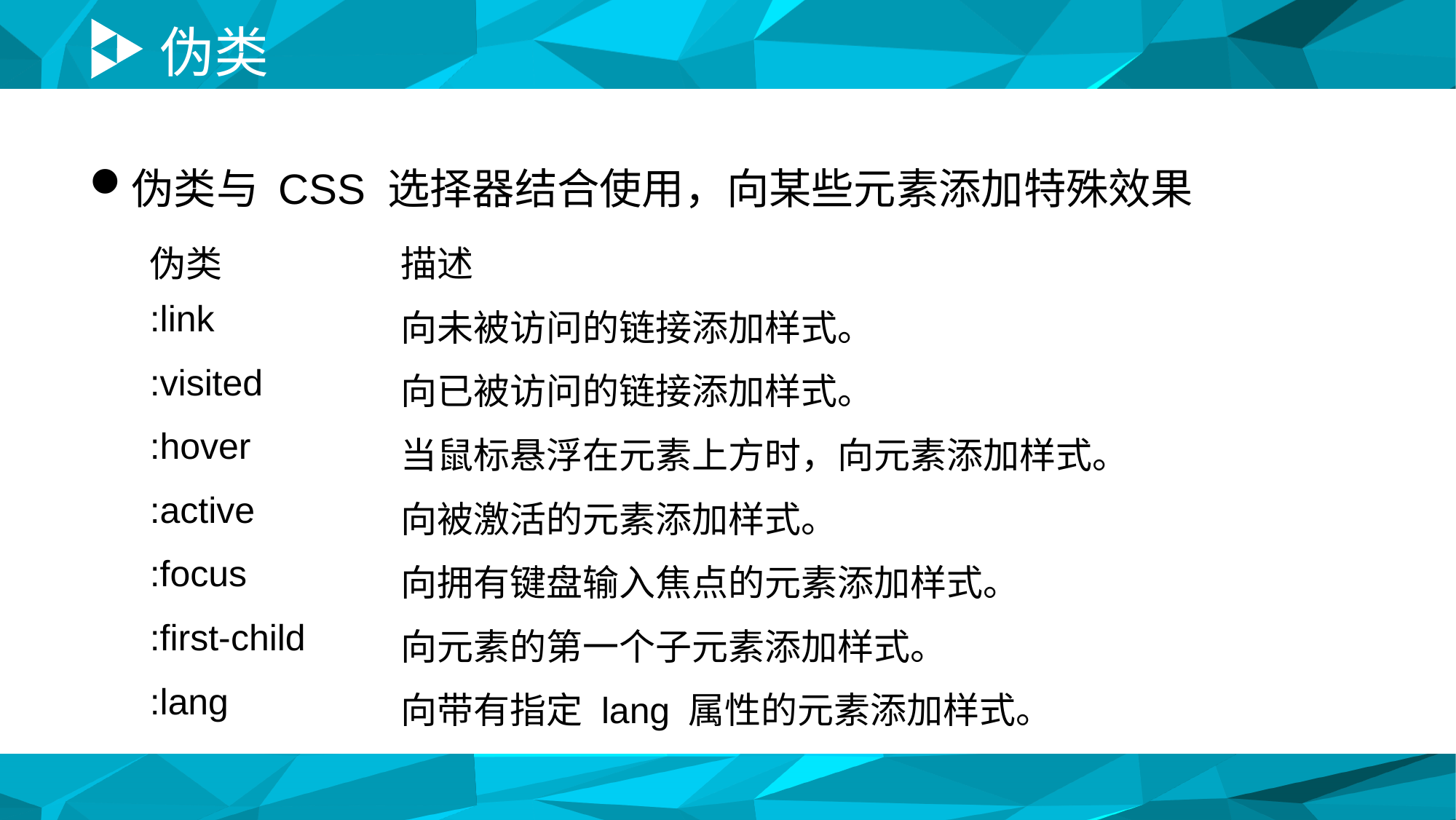

# 伪类
伪类与 CSS 选择器结合使用，向某些元素添加特殊效果

| 伪类 | 描述 |
| --- | --- |
| :link | 向未被访问的链接添加样式。 |
| :visited | 向已被访问的链接添加样式。 |
| :hover | 当鼠标悬浮在元素上方时，向元素添加样式。 |
| :active | 向被激活的元素添加样式。 |
| :focus | 向拥有键盘输入焦点的元素添加样式。 |
| :first-child | 向元素的第一个子元素添加样式。 |
| :lang | 向带有指定 lang 属性的元素添加样式。 |